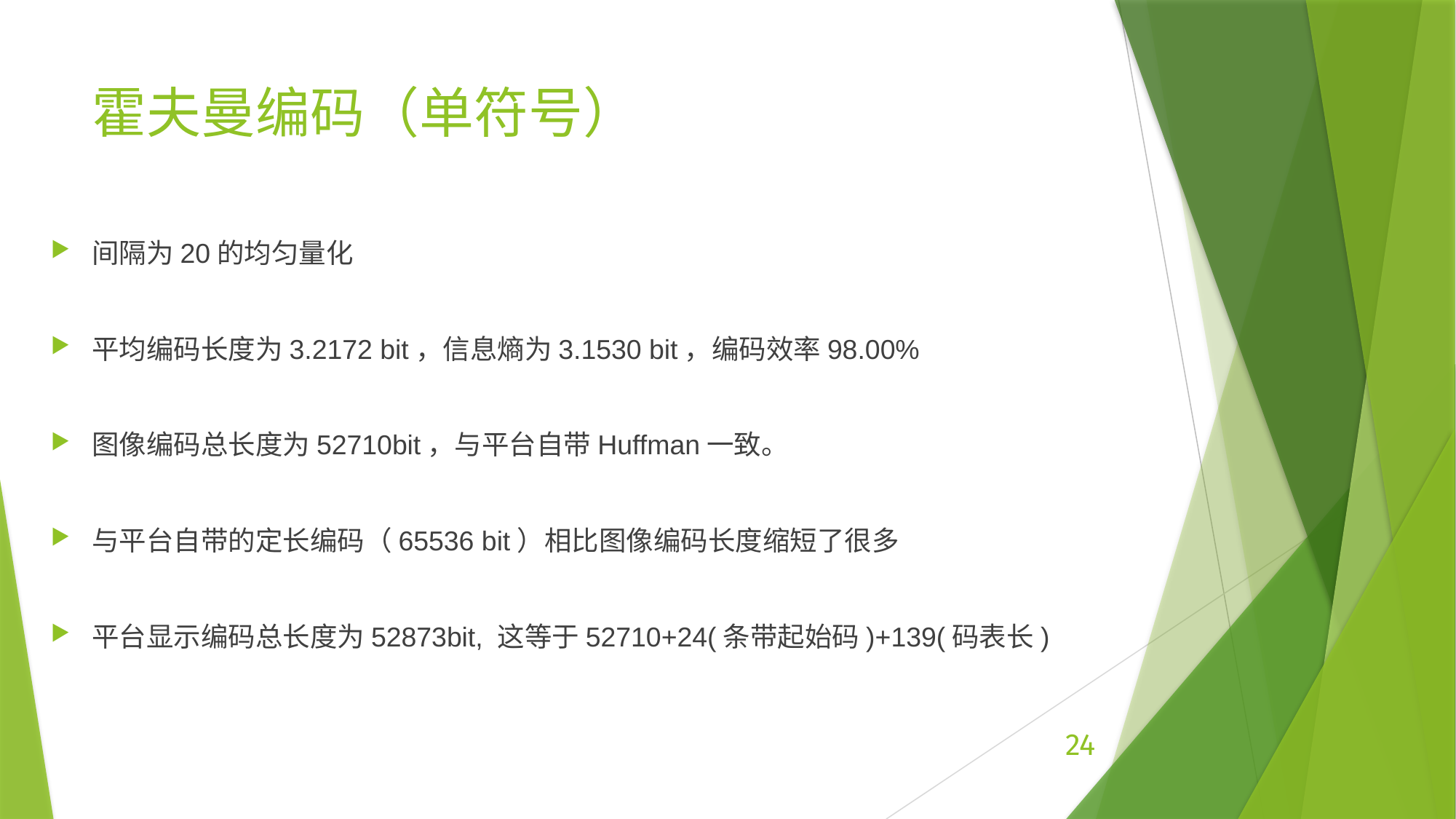

# 霍夫曼编码（单符号）
间隔为20的均匀量化

平均编码长度为3.2172 bit，信息熵为3.1530 bit，编码效率98.00%

图像编码总长度为52710bit，与平台自带Huffman一致。

与平台自带的定长编码（65536 bit）相比图像编码长度缩短了很多

平台显示编码总长度为52873bit, 这等于52710+24(条带起始码)+139(码表长)

24